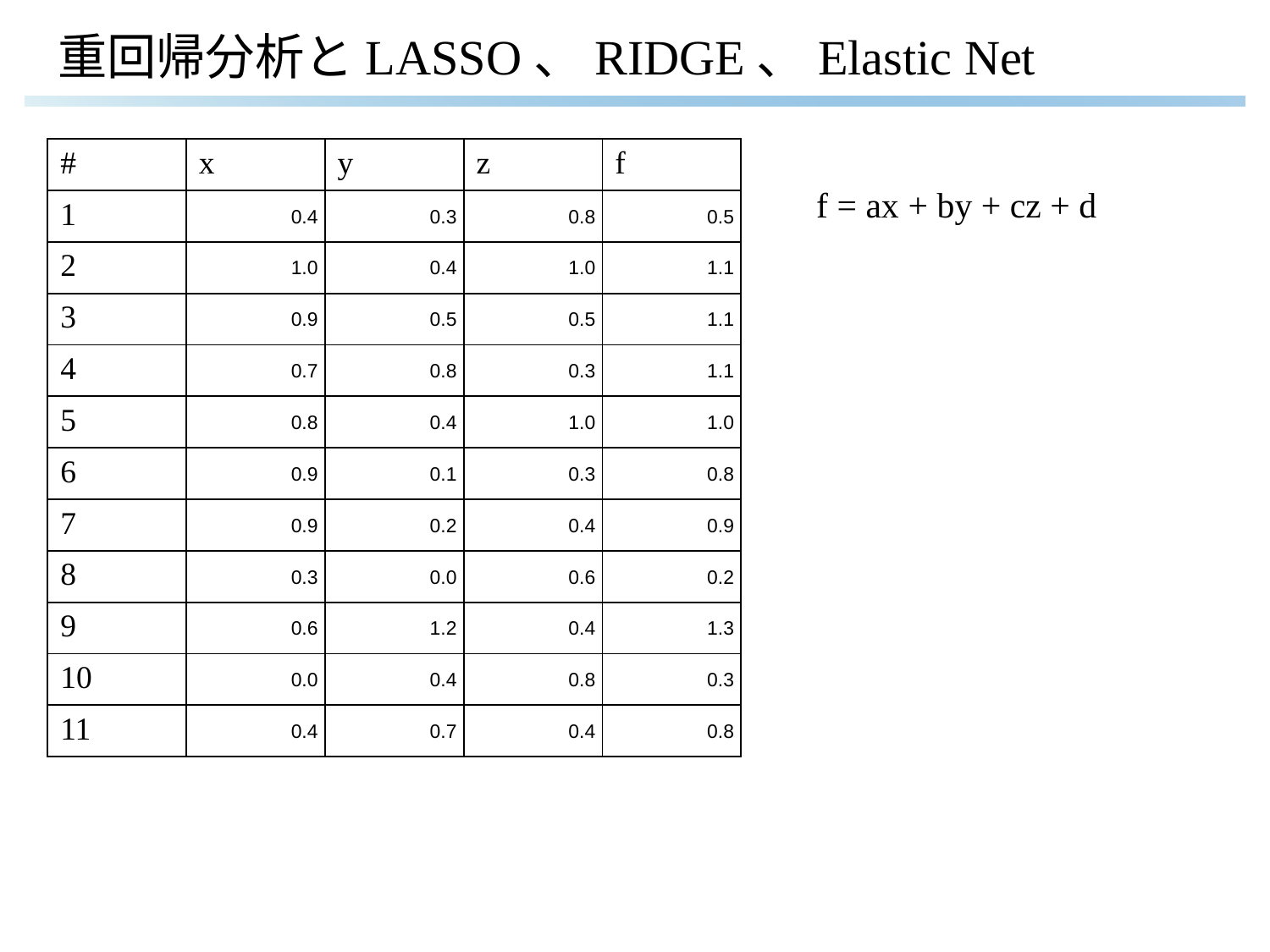

# 重回帰分析とLASSO、RIDGE、Elastic Net
| # | x | y | z | f |
| --- | --- | --- | --- | --- |
| 1 | 0.4 | 0.3 | 0.8 | 0.5 |
| 2 | 1.0 | 0.4 | 1.0 | 1.1 |
| 3 | 0.9 | 0.5 | 0.5 | 1.1 |
| 4 | 0.7 | 0.8 | 0.3 | 1.1 |
| 5 | 0.8 | 0.4 | 1.0 | 1.0 |
| 6 | 0.9 | 0.1 | 0.3 | 0.8 |
| 7 | 0.9 | 0.2 | 0.4 | 0.9 |
| 8 | 0.3 | 0.0 | 0.6 | 0.2 |
| 9 | 0.6 | 1.2 | 0.4 | 1.3 |
| 10 | 0.0 | 0.4 | 0.8 | 0.3 |
| 11 | 0.4 | 0.7 | 0.4 | 0.8 |
f = ax + by + cz + d